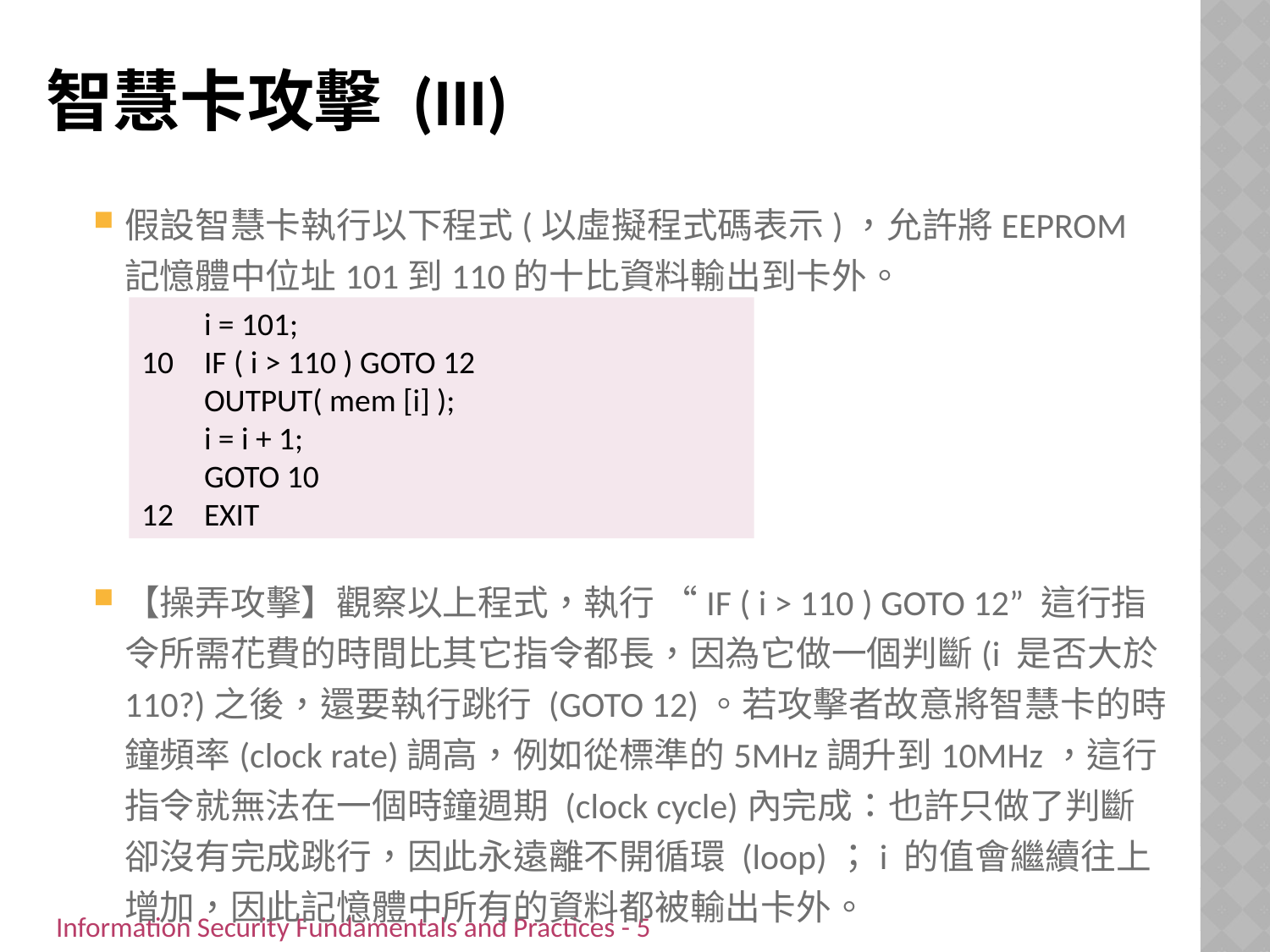

# 智慧卡攻擊 (III)
假設智慧卡執行以下程式(以虛擬程式碼表示)，允許將EEPROM記憶體中位址101到110的十比資料輸出到卡外。

【操弄攻擊】觀察以上程式，執行 “IF ( i > 110 ) GOTO 12” 這行指令所需花費的時間比其它指令都長，因為它做一個判斷(i 是否大於110?)之後，還要執行跳行 (GOTO 12)。若攻擊者故意將智慧卡的時鐘頻率(clock rate)調高，例如從標準的5MHz調升到10MHz，這行指令就無法在一個時鐘週期 (clock cycle)內完成：也許只做了判斷卻沒有完成跳行，因此永遠離不開循環 (loop)；i 的值會繼續往上增加，因此記憶體中所有的資料都被輸出卡外。
	i = 101;
IF ( i > 110 ) GOTO 12
	OUTPUT( mem [i] );
	i = i + 1;
	GOTO 10
12	EXIT